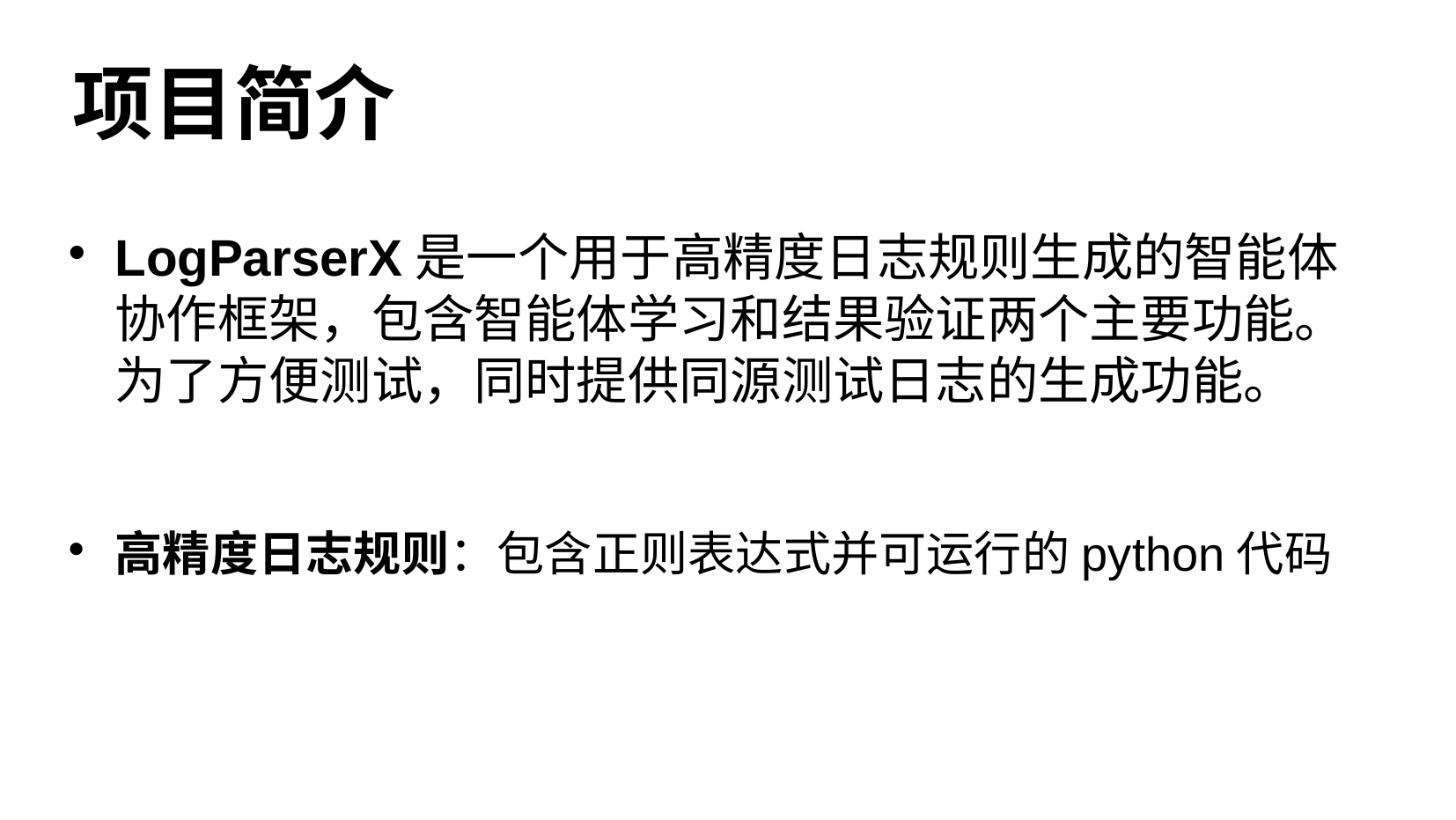

项目简介
LogParserX是一个用于高精度日志规则生成的智能体协作框架，包含智能体学习和结果验证两个主要功能。为了方便测试，同时提供同源测试日志的生成功能。

高精度日志规则：包含正则表达式并可运行的python代码